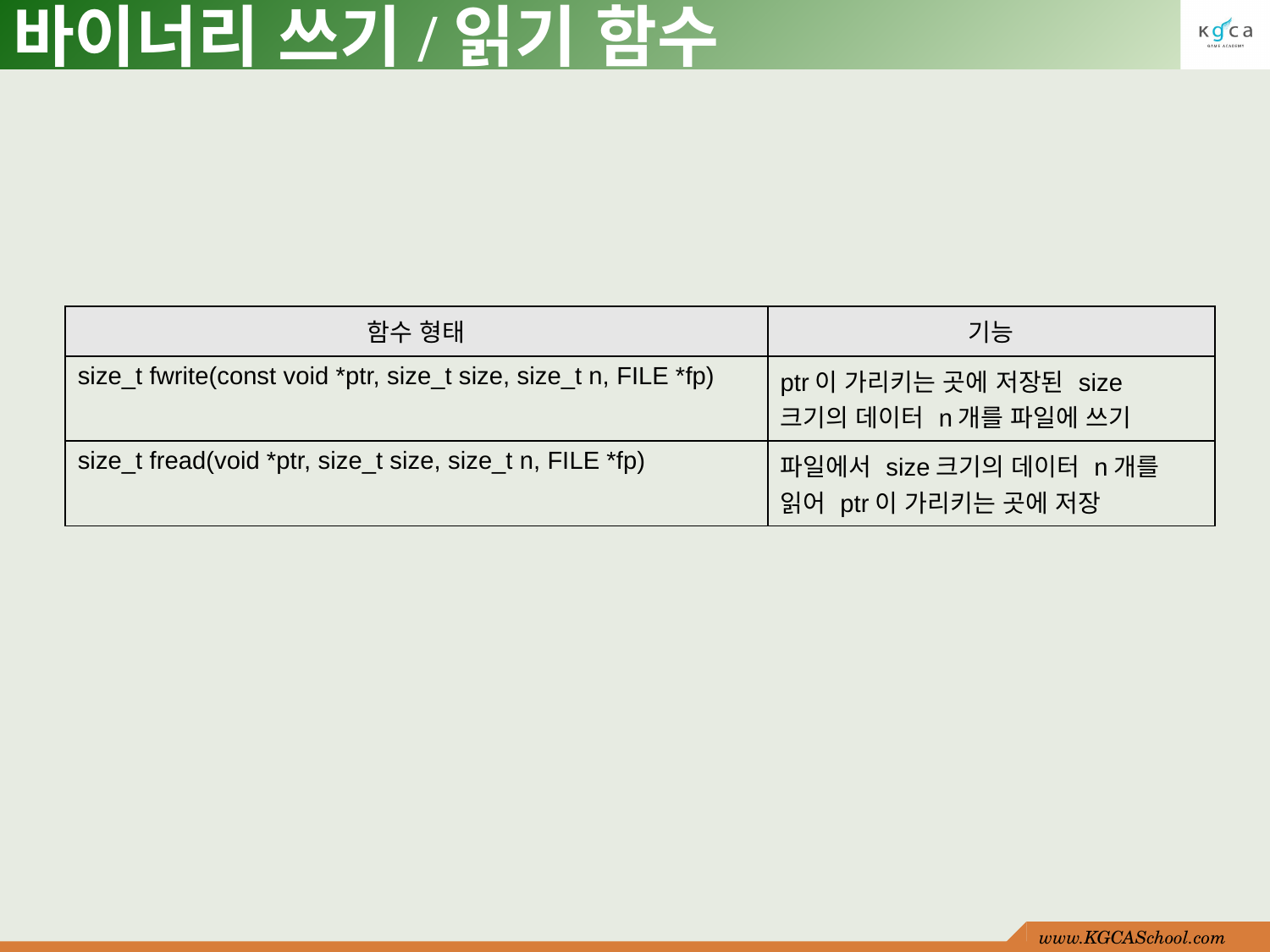

# 바이너리 쓰기/읽기 함수
| 함수 형태 | 기능 |
| --- | --- |
| size\_t fwrite(const void \*ptr, size\_t size, size\_t n, FILE \*fp) | ptr이 가리키는 곳에 저장된 size 크기의 데이터 n개를 파일에 쓰기 |
| size\_t fread(void \*ptr, size\_t size, size\_t n, FILE \*fp) | 파일에서 size크기의 데이터 n개를 읽어 ptr이 가리키는 곳에 저장 |